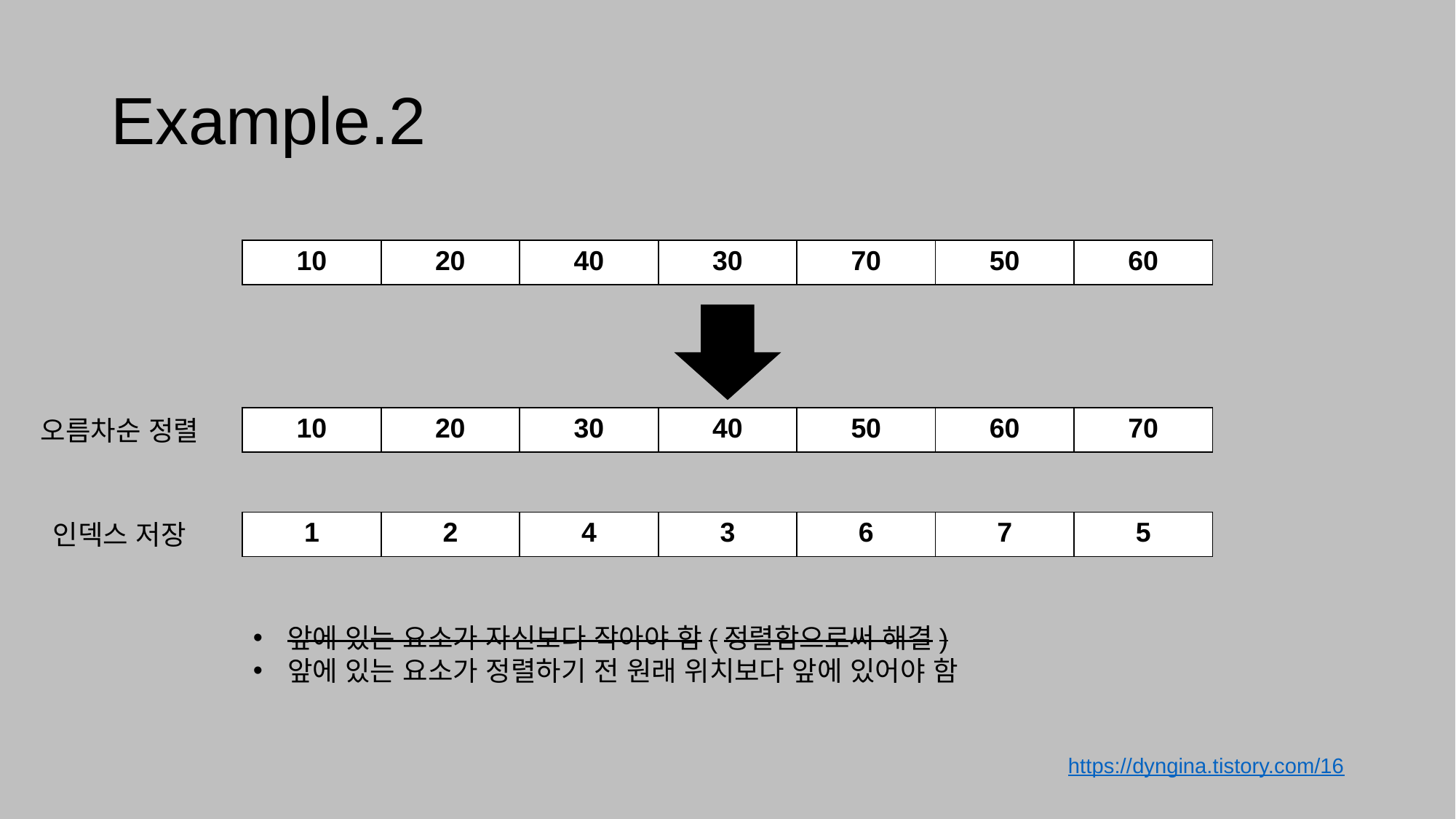

# Example.2
| 10 | 20 | 40 | 30 | 70 | 50 | 60 |
| --- | --- | --- | --- | --- | --- | --- |

오름차순 정렬
| 10 | 20 | 30 | 40 | 50 | 60 | 70 |
| --- | --- | --- | --- | --- | --- | --- |
인덱스 저장
| 1 | 2 | 4 | 3 | 6 | 7 | 5 |
| --- | --- | --- | --- | --- | --- | --- |
앞에 있는 요소가 자신보다 작아야 함(정렬함으로써 해결)
앞에 있는 요소가 정렬하기 전 원래 위치보다 앞에 있어야 함
https://dyngina.tistory.com/16